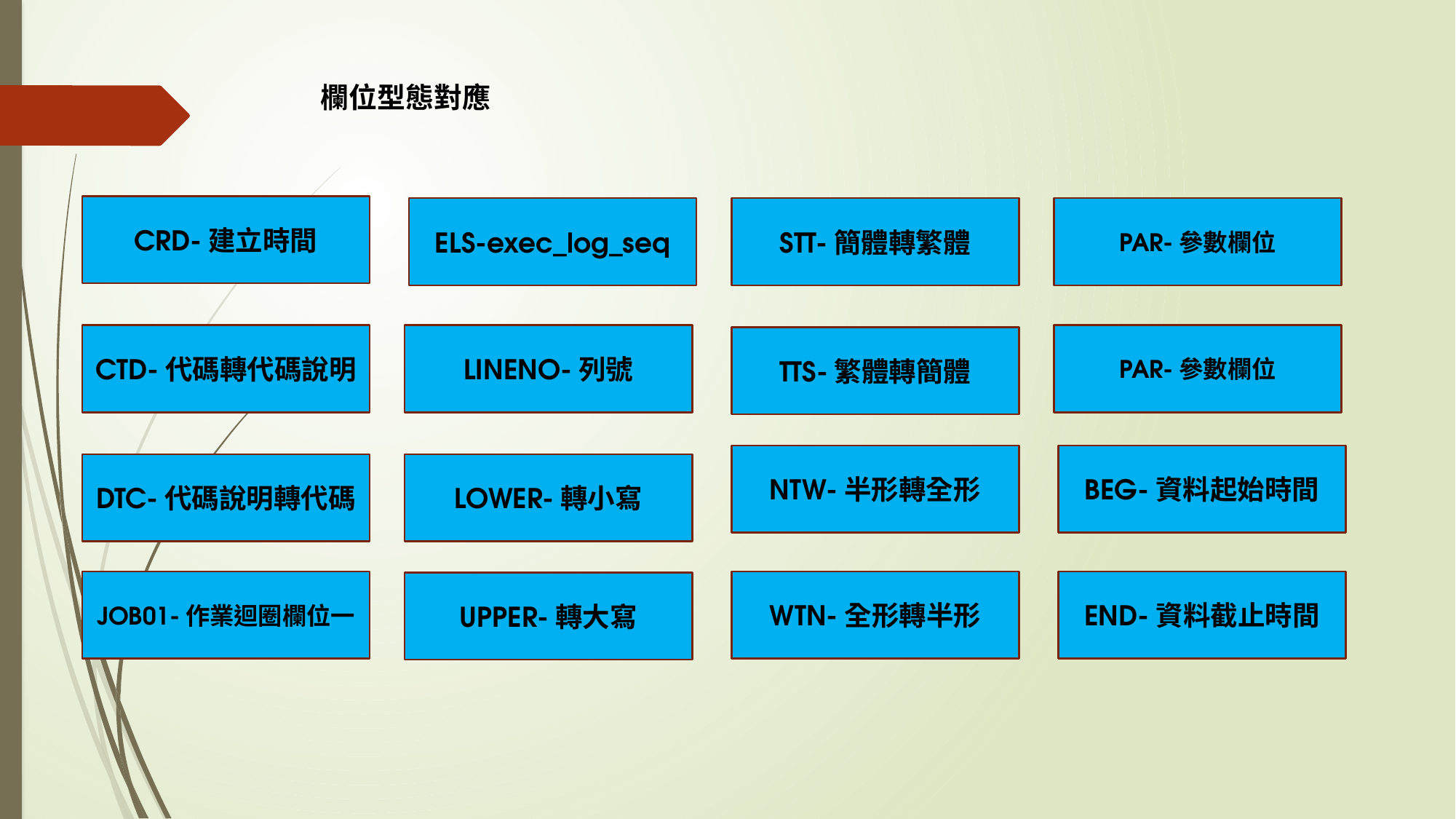

# 欄位型態對應
CRD-建立時間
ELS-exec_log_seq
STT-簡體轉繁體
PAR-參數欄位
CTD-代碼轉代碼說明
LINENO-列號
PAR-參數欄位
TTS-繁體轉簡體
NTW-半形轉全形
BEG-資料起始時間
DTC-代碼說明轉代碼
LOWER-轉小寫
JOB01-作業迴圈欄位一
WTN-全形轉半形
END-資料截止時間
UPPER-轉大寫